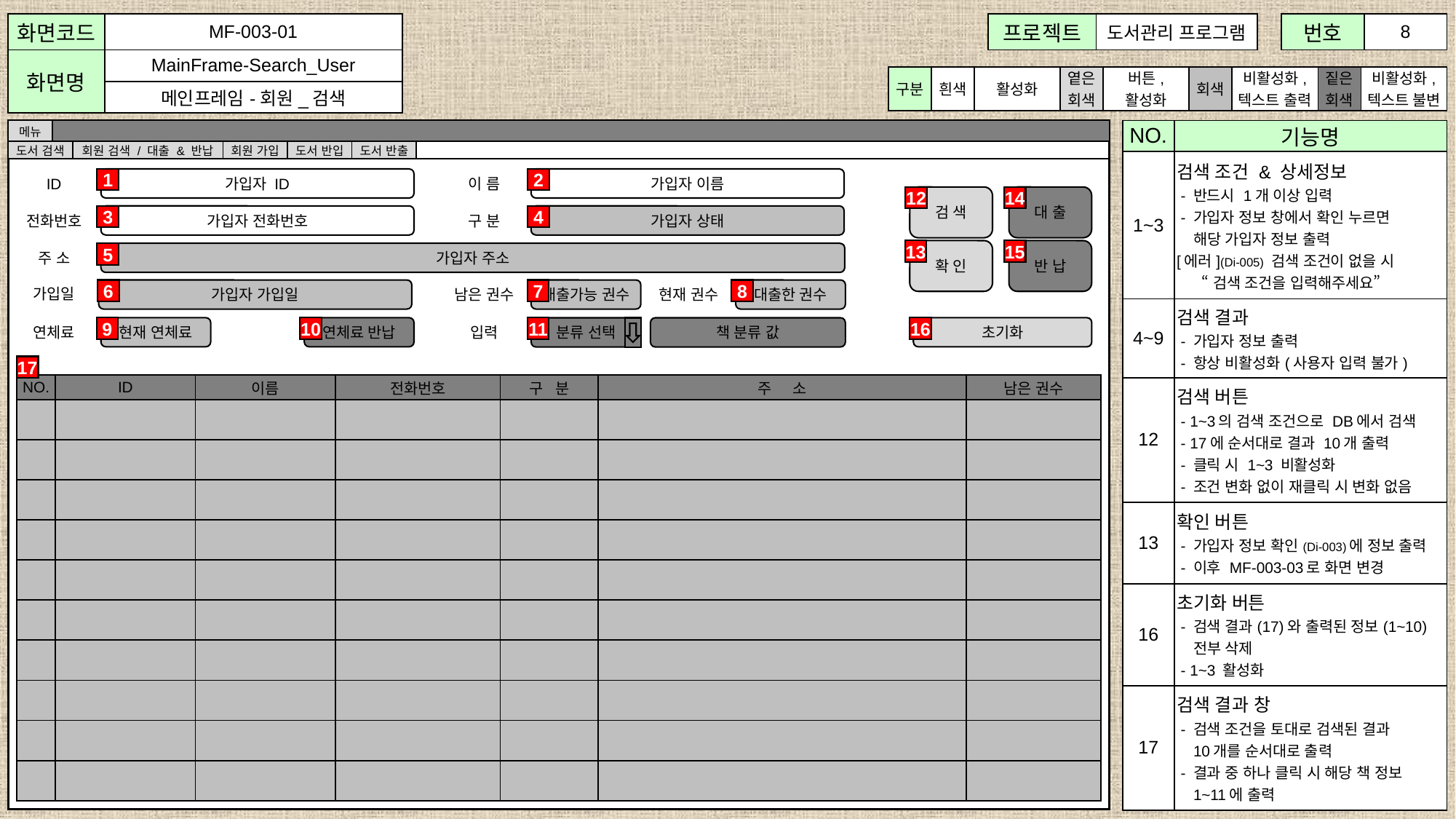

| 화면코드 | MF-003-01 |
| --- | --- |
| 화면명 | MainFrame-Search\_User |
|  | 메인프레임-회원\_검색 |
| 프로젝트 | 도서관리 프로그램 |
| --- | --- |
| 번호 | 8 |
| --- | --- |
| 구분 | 흰색 | 활성화 | 옅은 회색 | 버튼, 활성화 | 회색 | 비활성화, 텍스트 출력 | 짙은 회색 | 비활성화, 텍스트 불변 |
| --- | --- | --- | --- | --- | --- | --- | --- | --- |
| 메뉴 |  |
| --- | --- |

| NO. | 기능명 |
| --- | --- |
| 1~3 | 검색 조건 & 상세정보 - 반드시 1개 이상 입력 - 가입자 정보 창에서 확인 누르면 해당 가입자 정보 출력 [에러](Di-005) 검색 조건이 없을 시 “검색 조건을 입력해주세요” |
| 4~9 | 검색 결과 - 가입자 정보 출력 - 항상 비활성화(사용자 입력 불가) |
| 12 | 검색 버튼 - 1~3의 검색 조건으로 DB에서 검색 - 17에 순서대로 결과 10개 출력 - 클릭 시 1~3 비활성화 - 조건 변화 없이 재클릭 시 변화 없음 |
| 13 | 확인 버튼 - 가입자 정보 확인(Di-003)에 정보 출력 - 이후 MF-003-03로 화면 변경 |
| 16 | 초기화 버튼 - 검색 결과(17)와 출력된 정보(1~10) 전부 삭제 - 1~3 활성화 |
| 17 | 검색 결과 창 - 검색 조건을 토대로 검색된 결과 10개를 순서대로 출력 - 결과 중 하나 클릭 시 해당 책 정보 1~11에 출력 |
| 도서 검색 | 회원 검색 / 대출 & 반납 | 회원 가입 | 도서 반입 | 도서 반출 |
| --- | --- | --- | --- | --- |
ID
가입자 ID
이 름
가입자 이름
1
2
12
검 색
14
대 출
전화번호
가입자 전화번호
구 분
가입자 상태
3
4
13
15
확 인
반 납
주 소
가입자 주소
5
가입일
6
가입자 가입일
남은 권수
7
대출가능 권수
현재 권수
8
대출한 권수
연체료
9
현재 연체료
10
연체료 반납
입력
11
16
초기화
분류 선택

책 분류 값
17
| NO. | ID | 이름 | 전화번호 | 구 분 | 주 소 | 남은 권수 |
| --- | --- | --- | --- | --- | --- | --- |
|  |  |  |  |  |  |  |
|  |  |  |  |  |  |  |
|  |  |  |  |  |  |  |
|  |  |  |  |  |  |  |
|  |  |  |  |  |  |  |
|  |  |  |  |  |  |  |
|  |  |  |  |  |  |  |
|  |  |  |  |  |  |  |
|  |  |  |  |  |  |  |
|  |  |  |  |  |  |  |